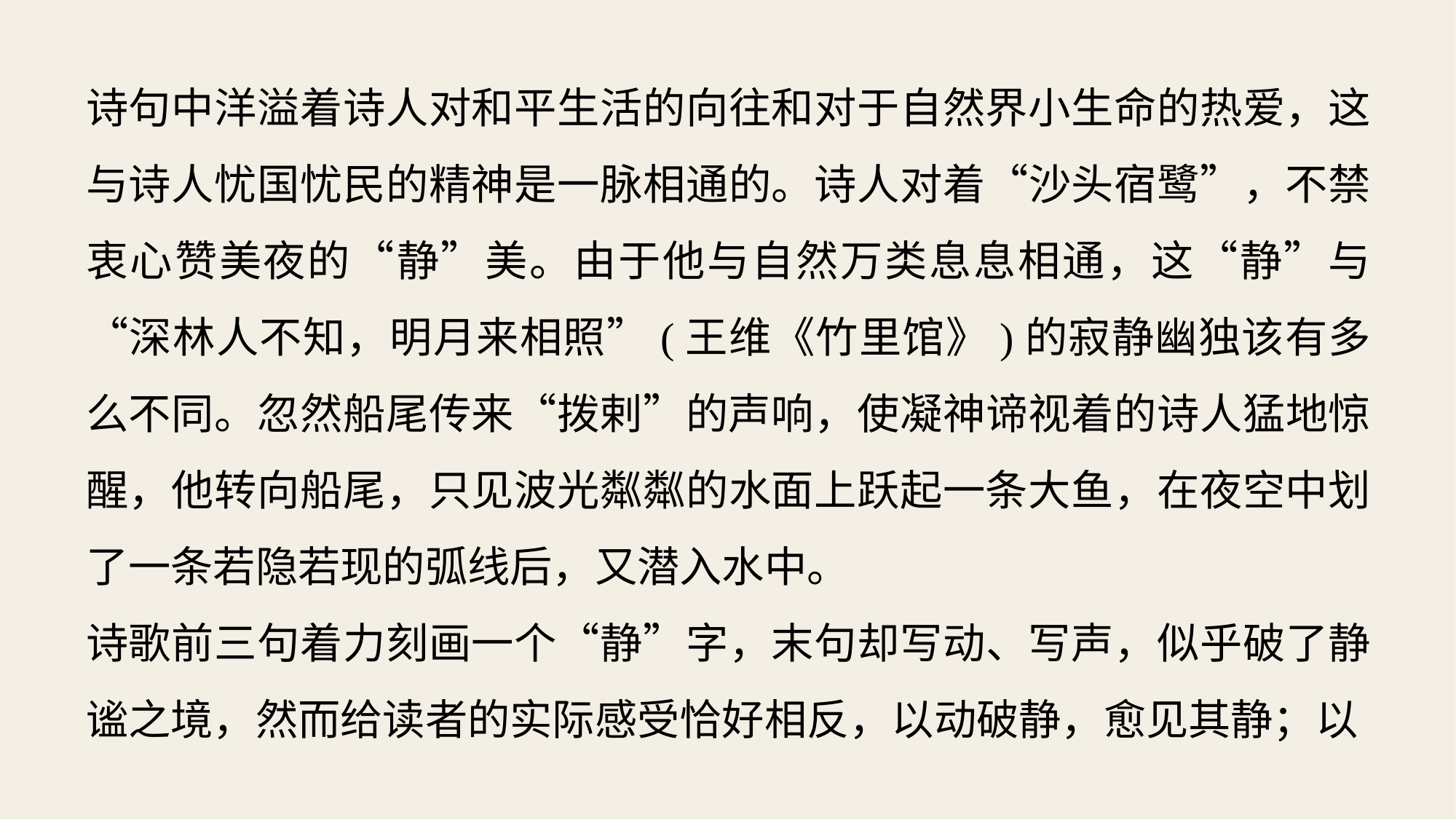

诗句中洋溢着诗人对和平生活的向往和对于自然界小生命的热爱，这与诗人忧国忧民的精神是一脉相通的。诗人对着“沙头宿鹭”，不禁衷心赞美夜的“静”美。由于他与自然万类息息相通，这“静”与“深林人不知，明月来相照”(王维《竹里馆》)的寂静幽独该有多么不同。忽然船尾传来“拨剌”的声响，使凝神谛视着的诗人猛地惊醒，他转向船尾，只见波光粼粼的水面上跃起一条大鱼，在夜空中划了一条若隐若现的弧线后，又潜入水中。
诗歌前三句着力刻画一个“静”字，末句却写动、写声，似乎破了静谧之境，然而给读者的实际感受恰好相反，以动破静，愈见其静；以